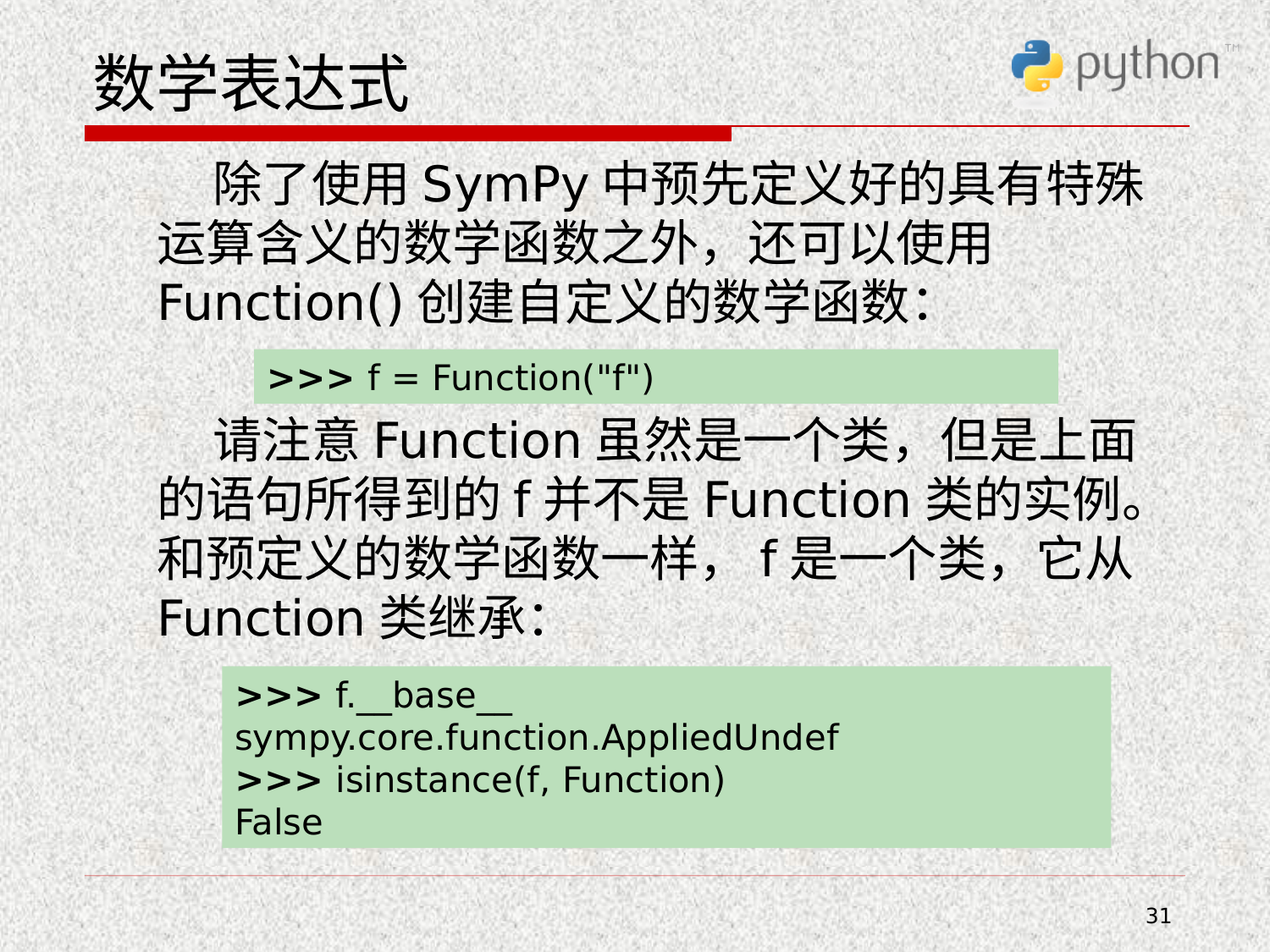

# 数学表达式
          除了使用SymPy中预先定义好的具有特殊运算含义的数学函数之外，还可以使用Function()创建自定义的数学函数：

          请注意Function虽然是一个类，但是上面的语句所得到的f并不是Function类的实例。和预定义的数学函数一样，f是一个类，它从Function类继承：

>>> f = Function("f")
>>> f.__base__
sympy.core.function.AppliedUndef
>>> isinstance(f, Function)
False
31